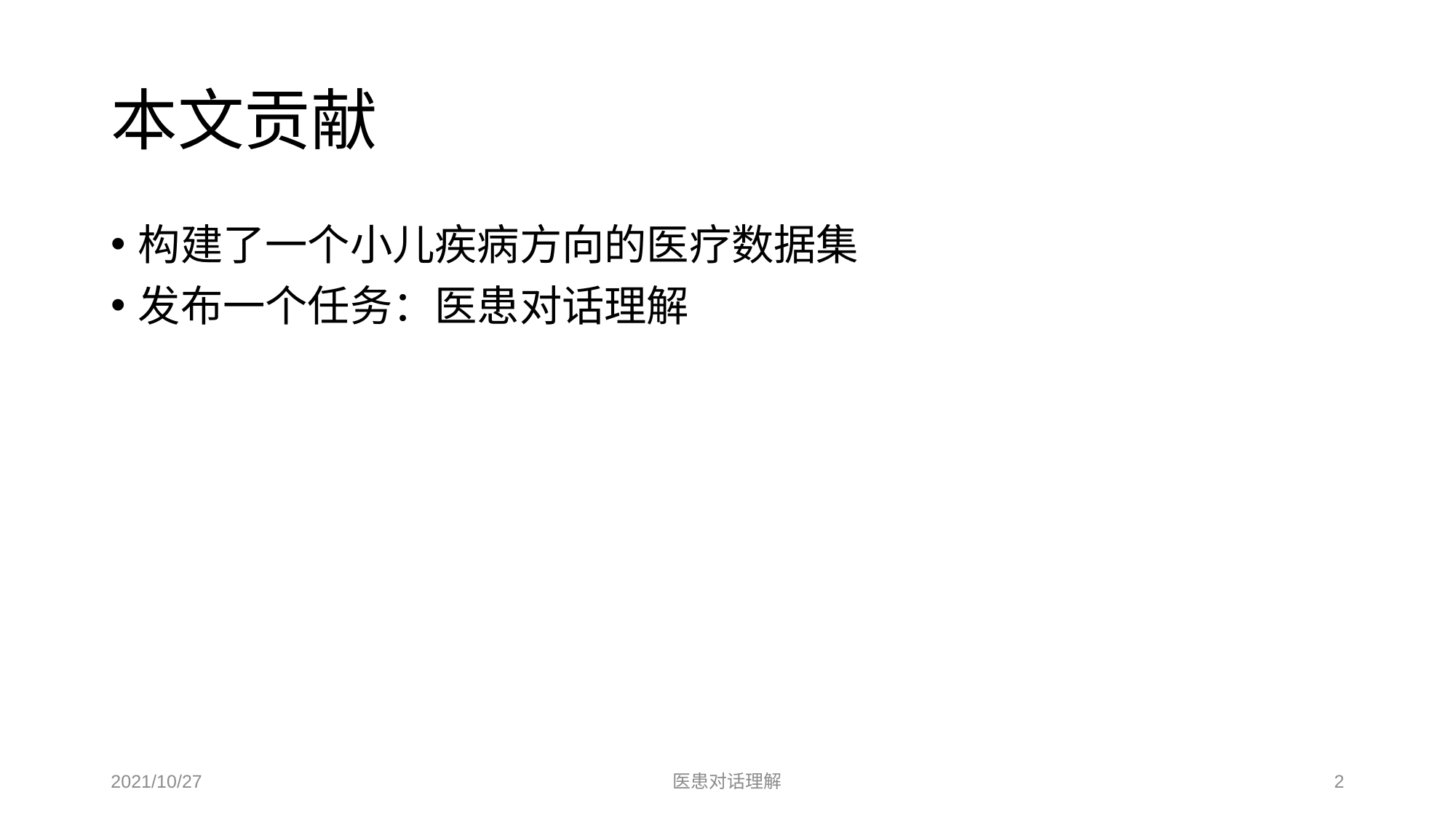

# 本文贡献
构建了一个小儿疾病方向的医疗数据集
发布一个任务：医患对话理解
2021/10/27
医患对话理解
2